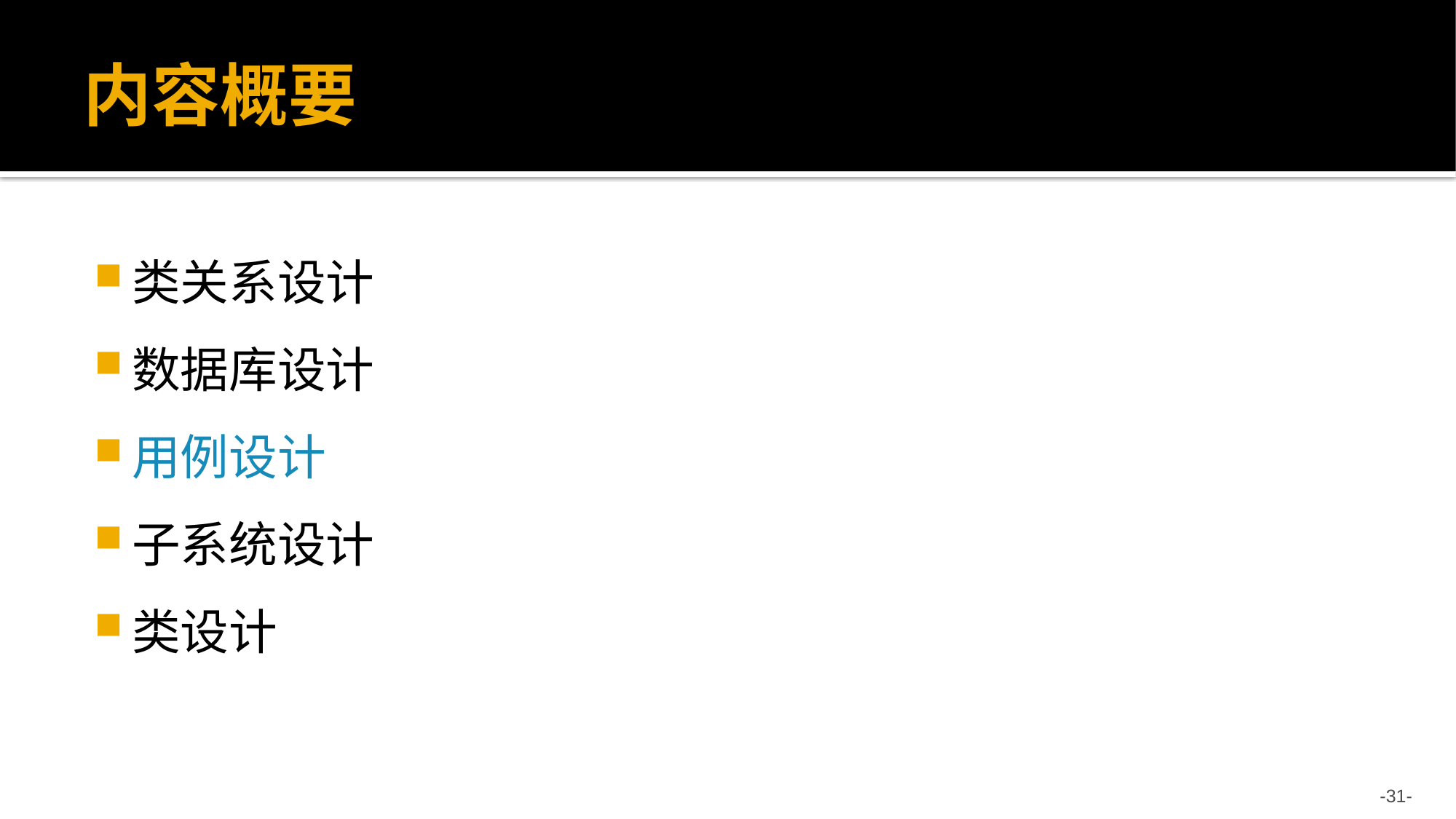

# 内容概要
类关系设计
数据库设计
用例设计
子系统设计
类设计
-31-